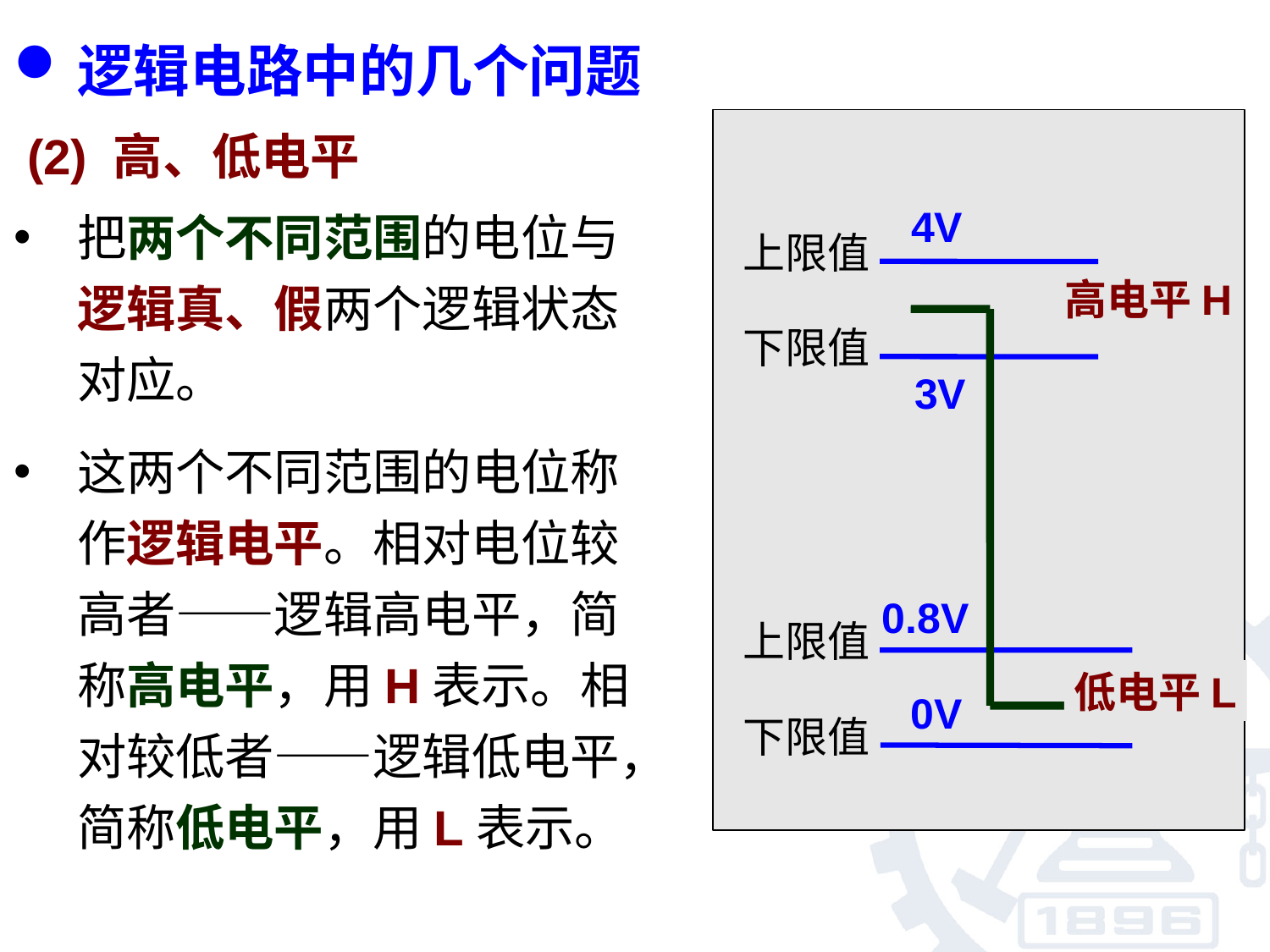

逻辑电路中的几个问题
 (2) 高、低电平
把两个不同范围的电位与逻辑真、假两个逻辑状态对应。
这两个不同范围的电位称作逻辑电平。相对电位较高者——逻辑高电平，简称高电平，用H表示。相对较低者——逻辑低电平，简称低电平，用L表示。

4V
上限值
下限值

高电平H

3V
0.8V
上限值
下限值

低电平L
0V